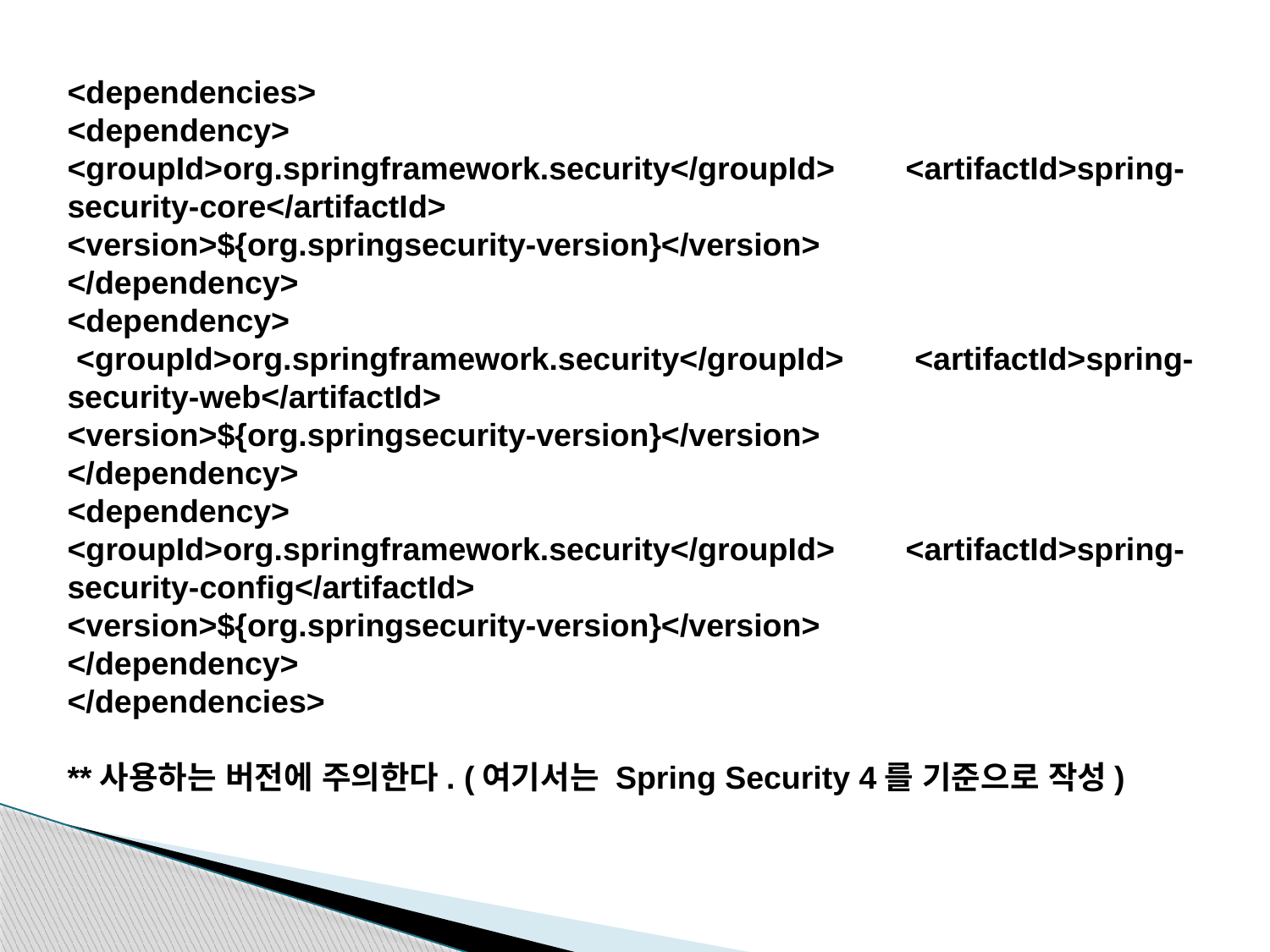

<dependencies>
<dependency>
<groupId>org.springframework.security</groupId>        <artifactId>spring-security-core</artifactId>        <version>${org.springsecurity-version}</version>
</dependency>
<dependency>
 <groupId>org.springframework.security</groupId>        <artifactId>spring-security-web</artifactId>        <version>${org.springsecurity-version}</version>
</dependency>
<dependency>
<groupId>org.springframework.security</groupId>        <artifactId>spring-security-config</artifactId>        <version>${org.springsecurity-version}</version>
</dependency>
</dependencies>
**사용하는 버전에 주의한다. (여기서는 Spring Security 4를 기준으로 작성)